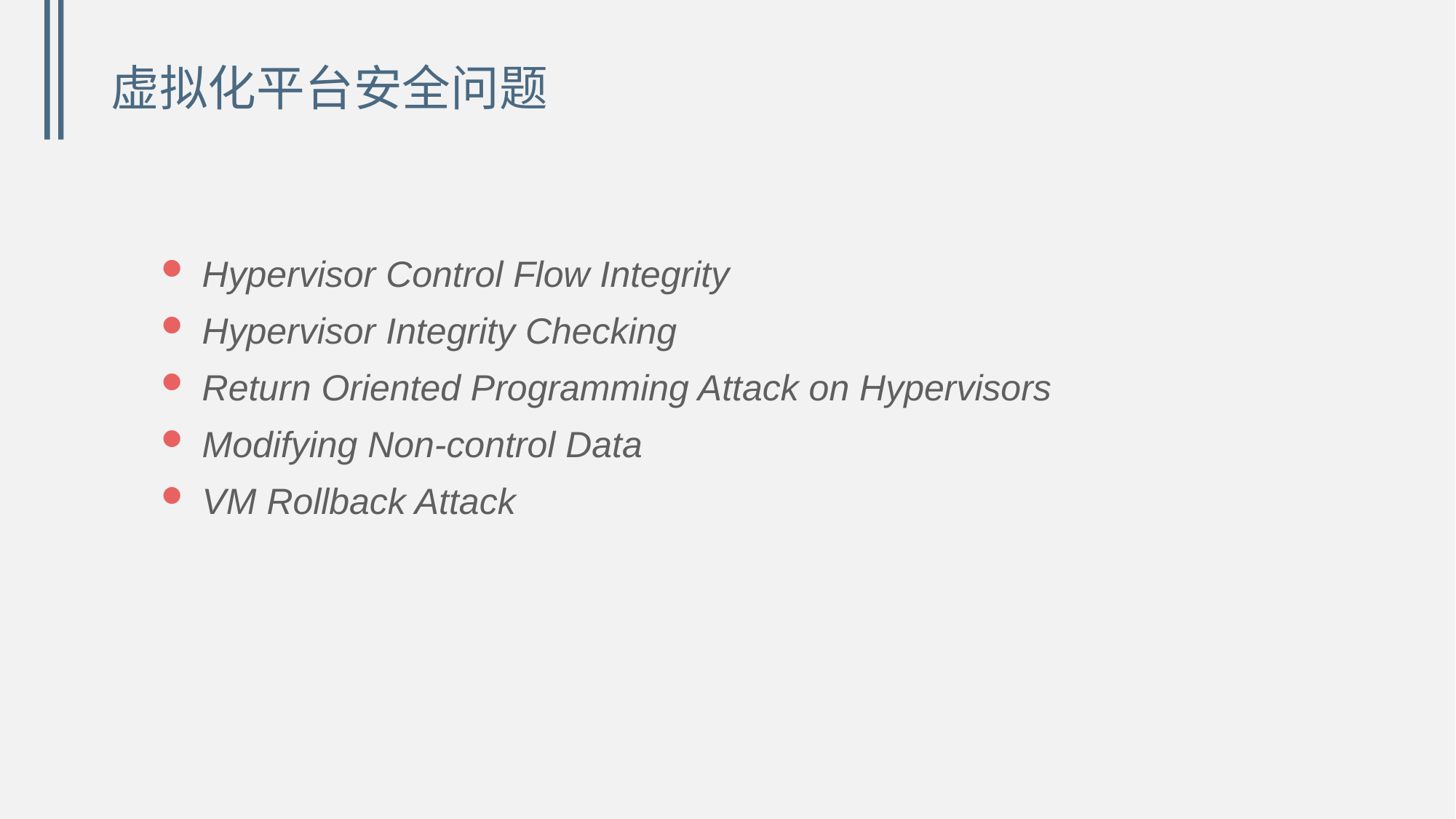

# 虚拟化平台安全问题
Hypervisor Control Flow Integrity
Hypervisor Integrity Checking
Return Oriented Programming Attack on Hypervisors
Modifying Non-control Data
VM Rollback Attack